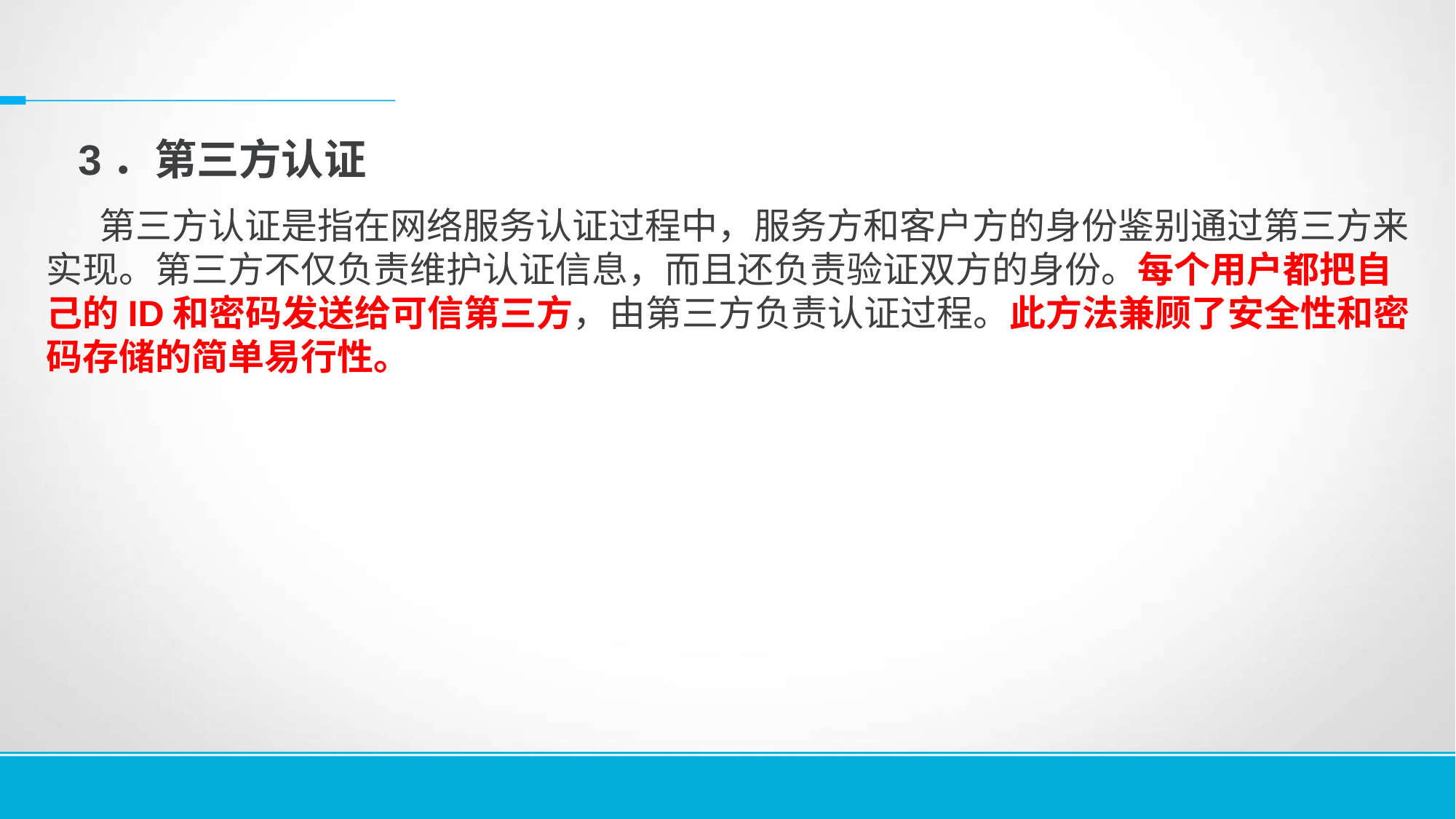

3．第三方认证
     第三方认证是指在网络服务认证过程中，服务方和客户方的身份鉴别通过第三方来实现。第三方不仅负责维护认证信息，而且还负责验证双方的身份。每个用户都把自己的ID和密码发送给可信第三方，由第三方负责认证过程。此方法兼顾了安全性和密码存储的简单易行性。

14